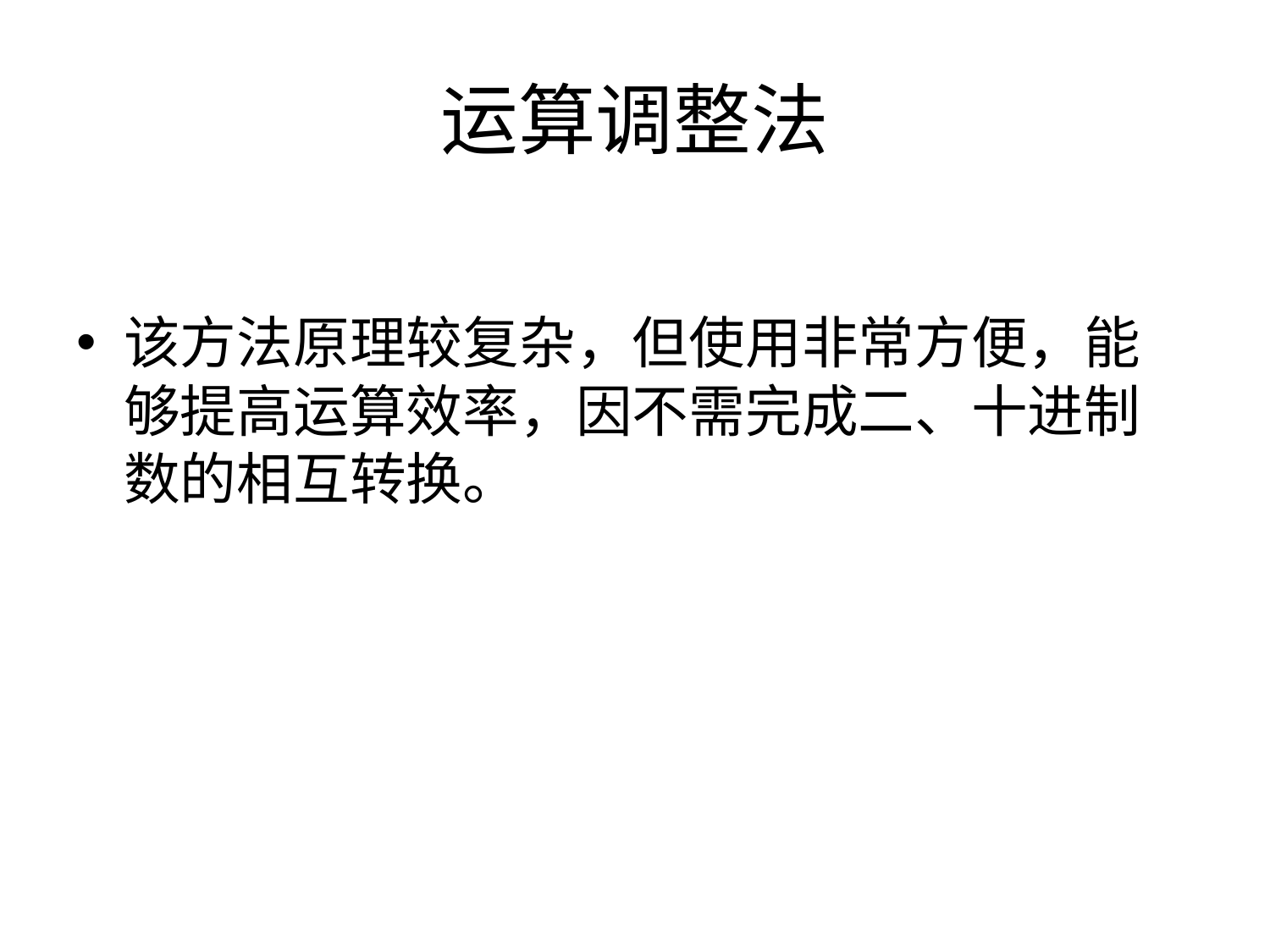

# 运算调整法

该方法原理较复杂，但使用非常方便，能够提高运算效率，因不需完成二、十进制数的相互转换。